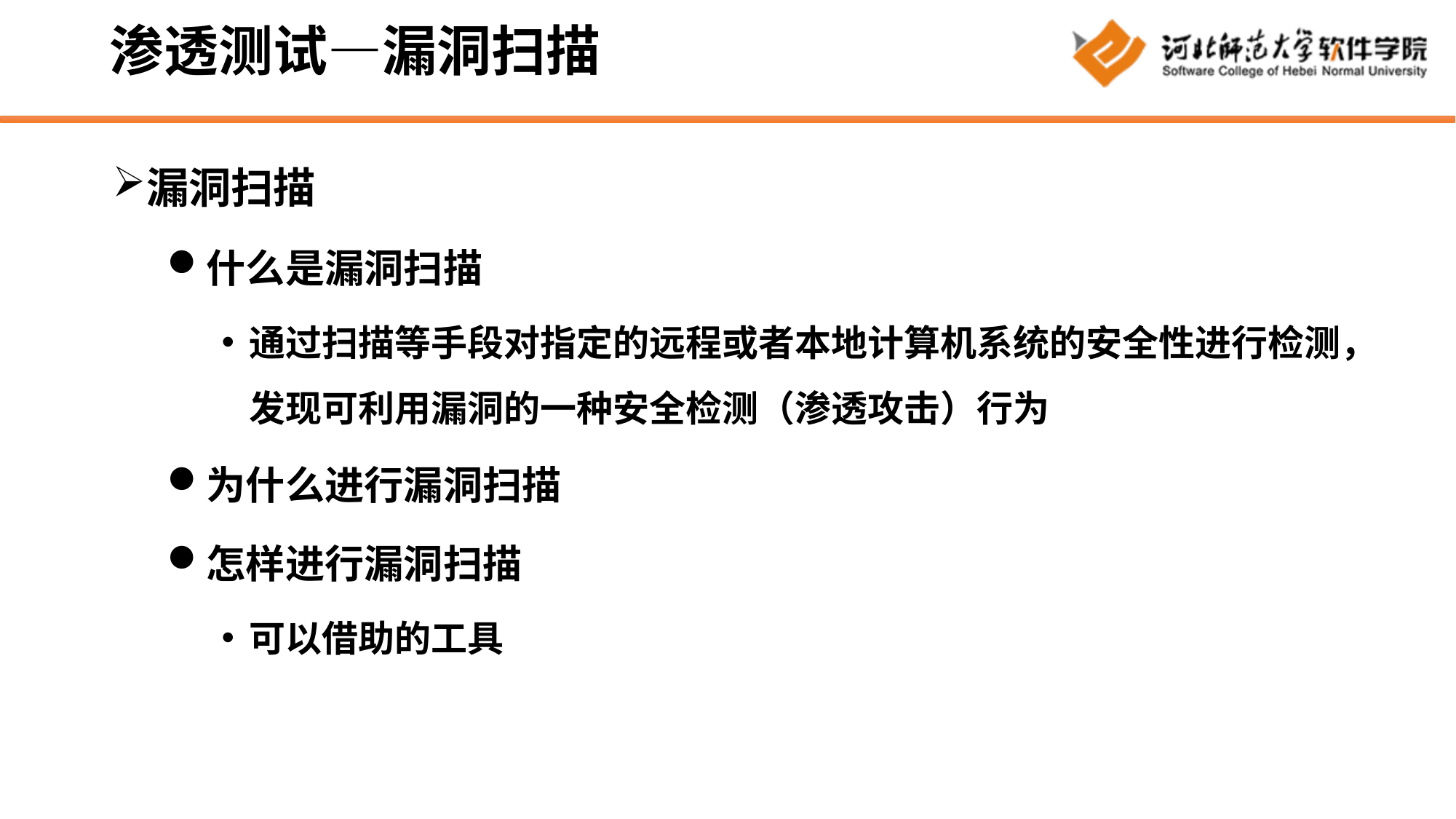

# 渗透测试—漏洞扫描
漏洞扫描
什么是漏洞扫描
通过扫描等手段对指定的远程或者本地计算机系统的安全性进行检测，发现可利用漏洞的一种安全检测（渗透攻击）行为
为什么进行漏洞扫描
怎样进行漏洞扫描
可以借助的工具